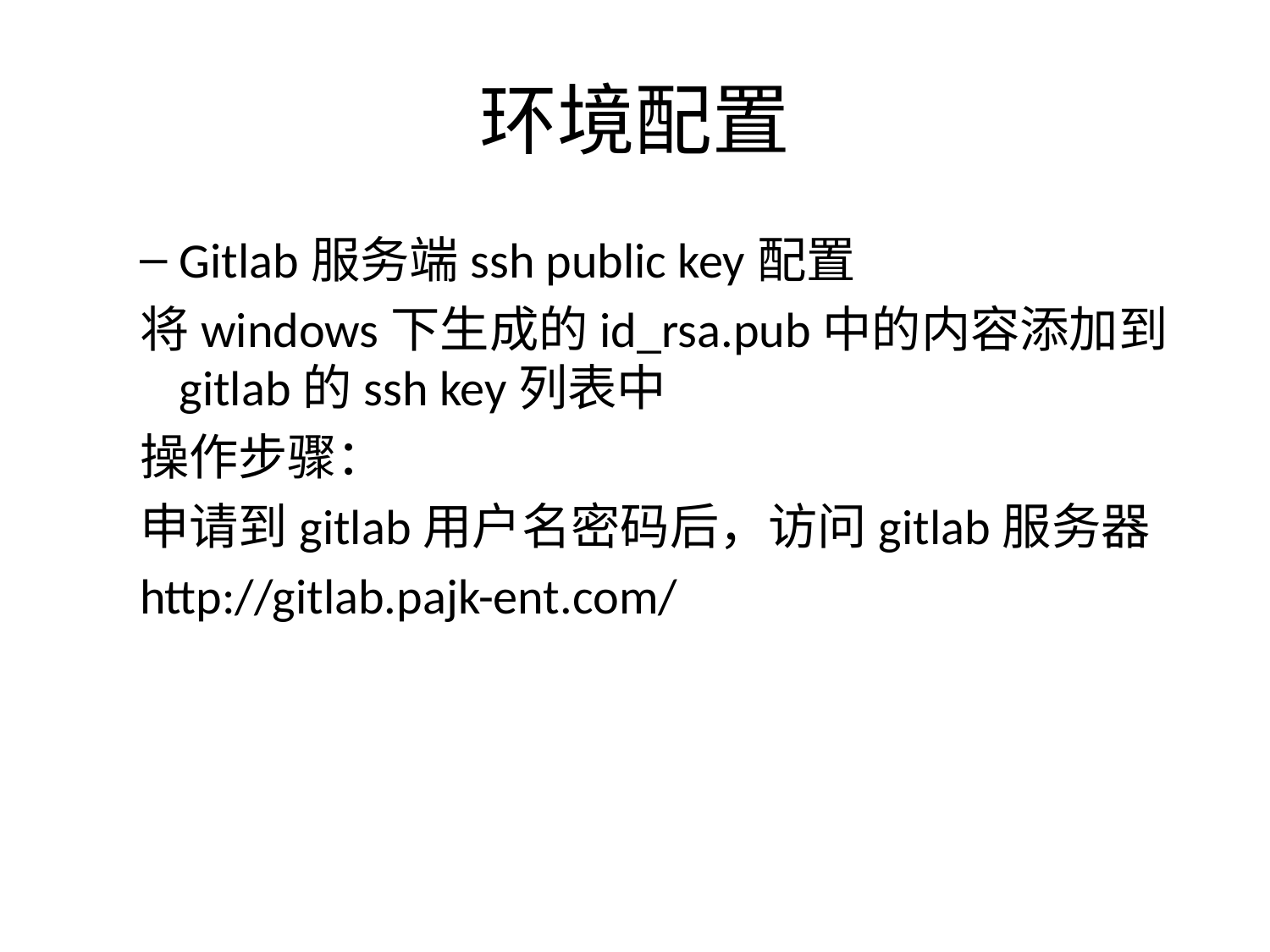

# 环境配置
Gitlab服务端ssh public key配置
将windows下生成的id_rsa.pub中的内容添加到gitlab的ssh key列表中
操作步骤：
申请到gitlab用户名密码后，访问gitlab服务器
http://gitlab.pajk-ent.com/